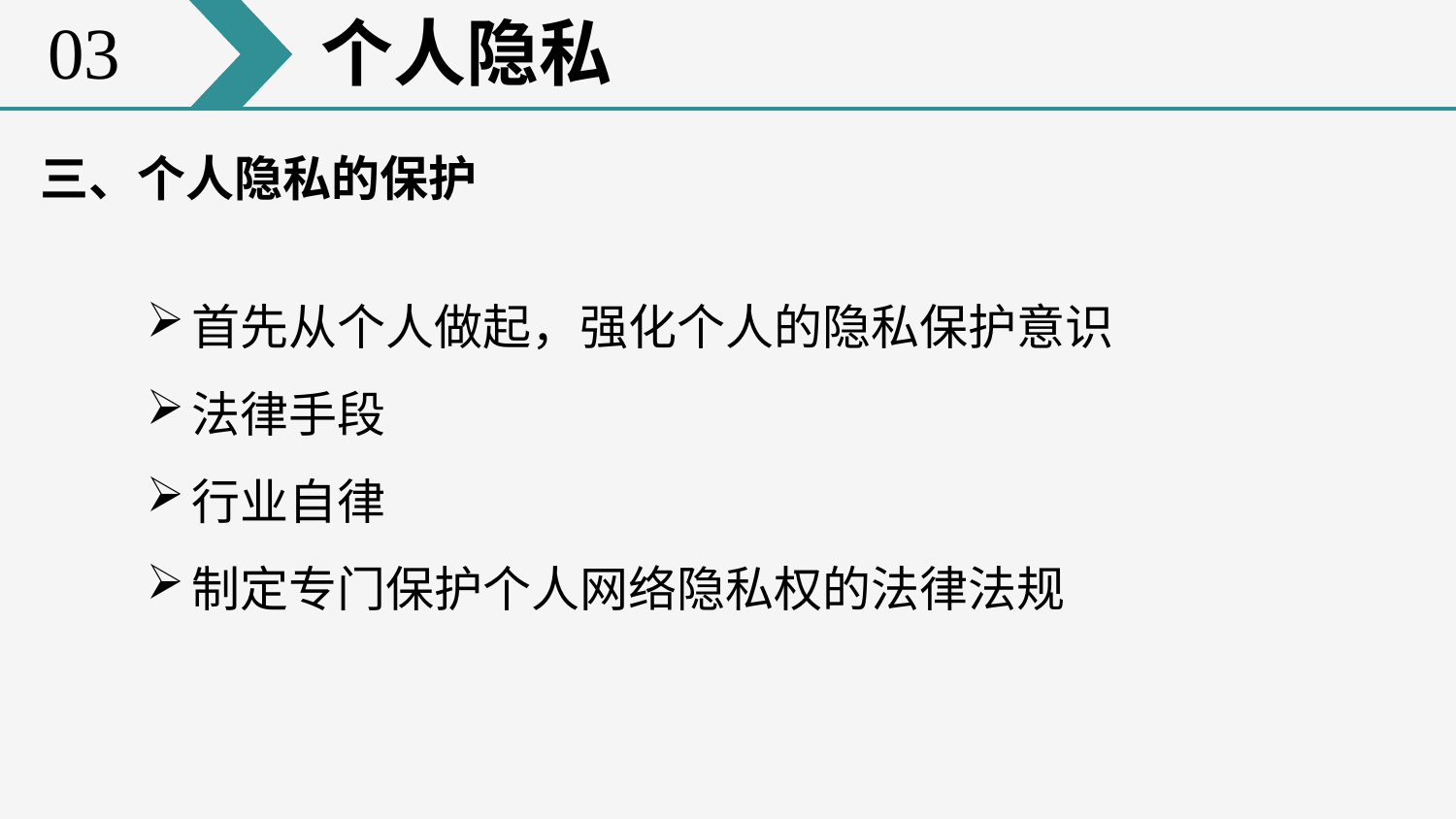

03
个人隐私
三、个人隐私的保护
首先从个人做起，强化个人的隐私保护意识
法律手段
行业自律
制定专门保护个人网络隐私权的法律法规